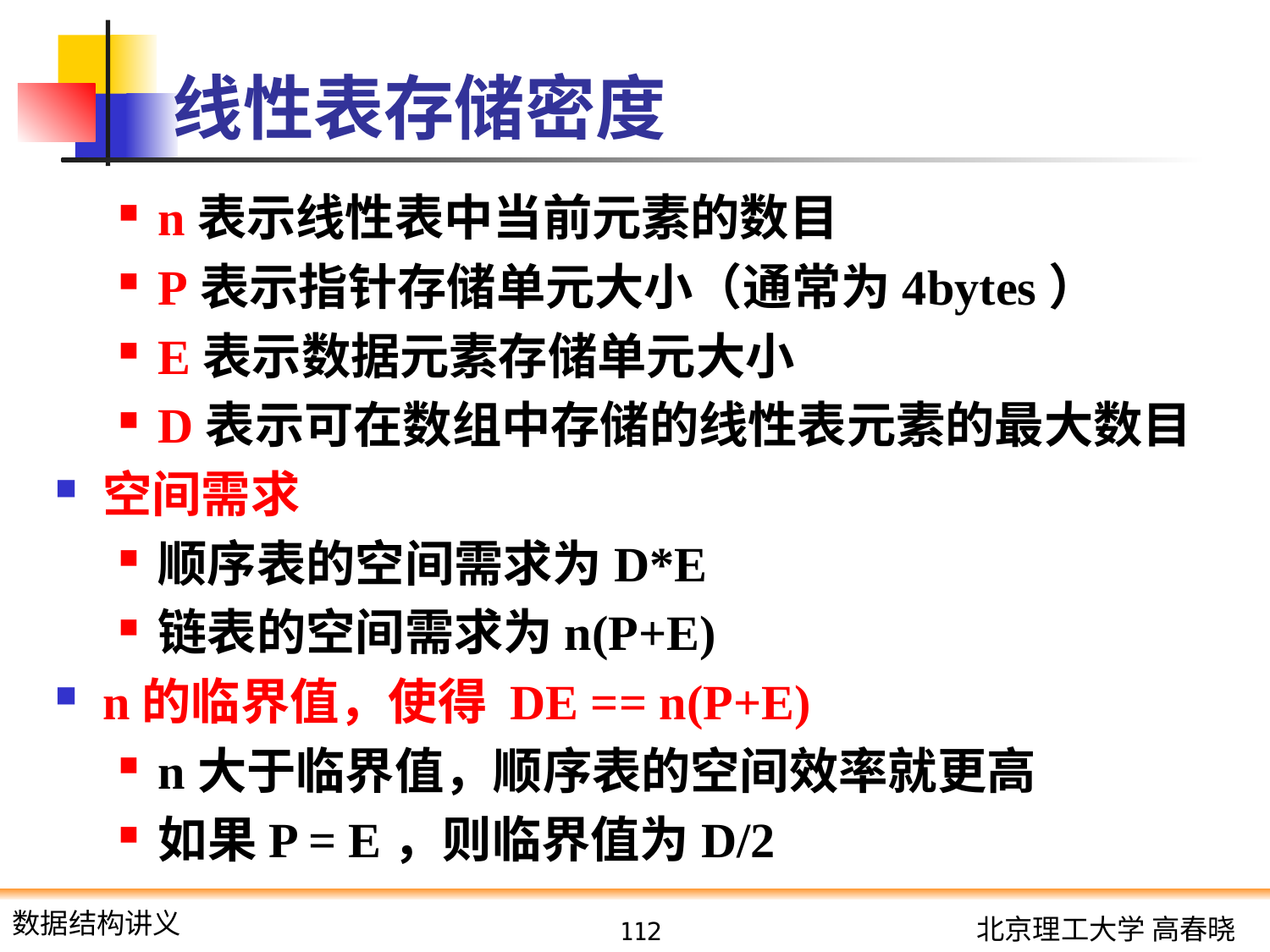

# 线性表存储密度
n表示线性表中当前元素的数目
P表示指针存储单元大小（通常为4bytes）
E表示数据元素存储单元大小
D表示可在数组中存储的线性表元素的最大数目
空间需求
顺序表的空间需求为D*E
链表的空间需求为n(P+E)
n的临界值，使得 DE == n(P+E)
n大于临界值，顺序表的空间效率就更高
如果P = E，则临界值为D/2

112